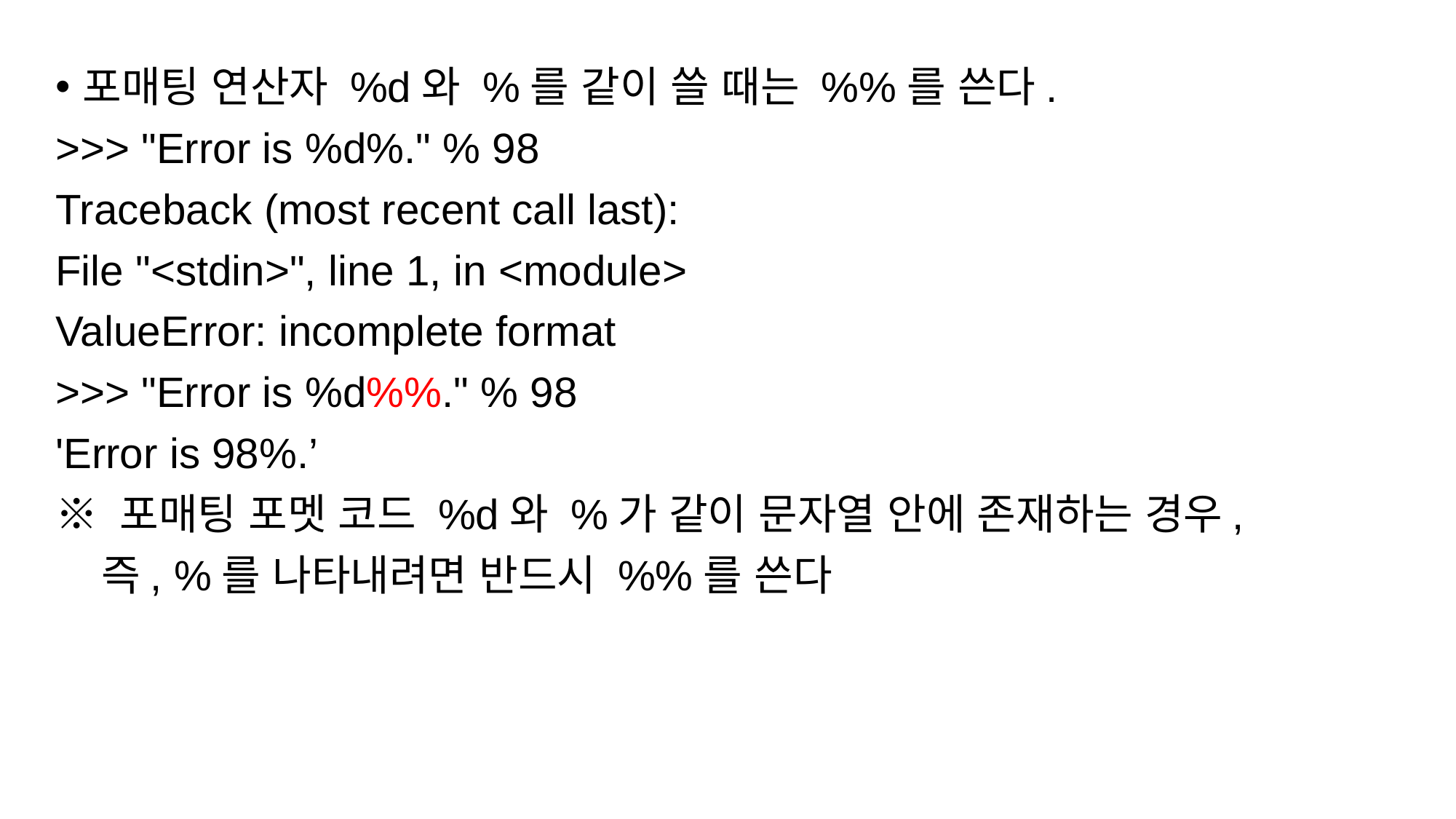

포매팅 연산자 %d와 %를 같이 쓸 때는 %%를 쓴다.
>>> "Error is %d%." % 98
Traceback (most recent call last):
File "<stdin>", line 1, in <module>
ValueError: incomplete format
>>> "Error is %d%%." % 98
'Error is 98%.’
※ 포매팅 포멧 코드 %d와 %가 같이 문자열 안에 존재하는 경우,
   즉, %를 나타내려면 반드시 %%를 쓴다